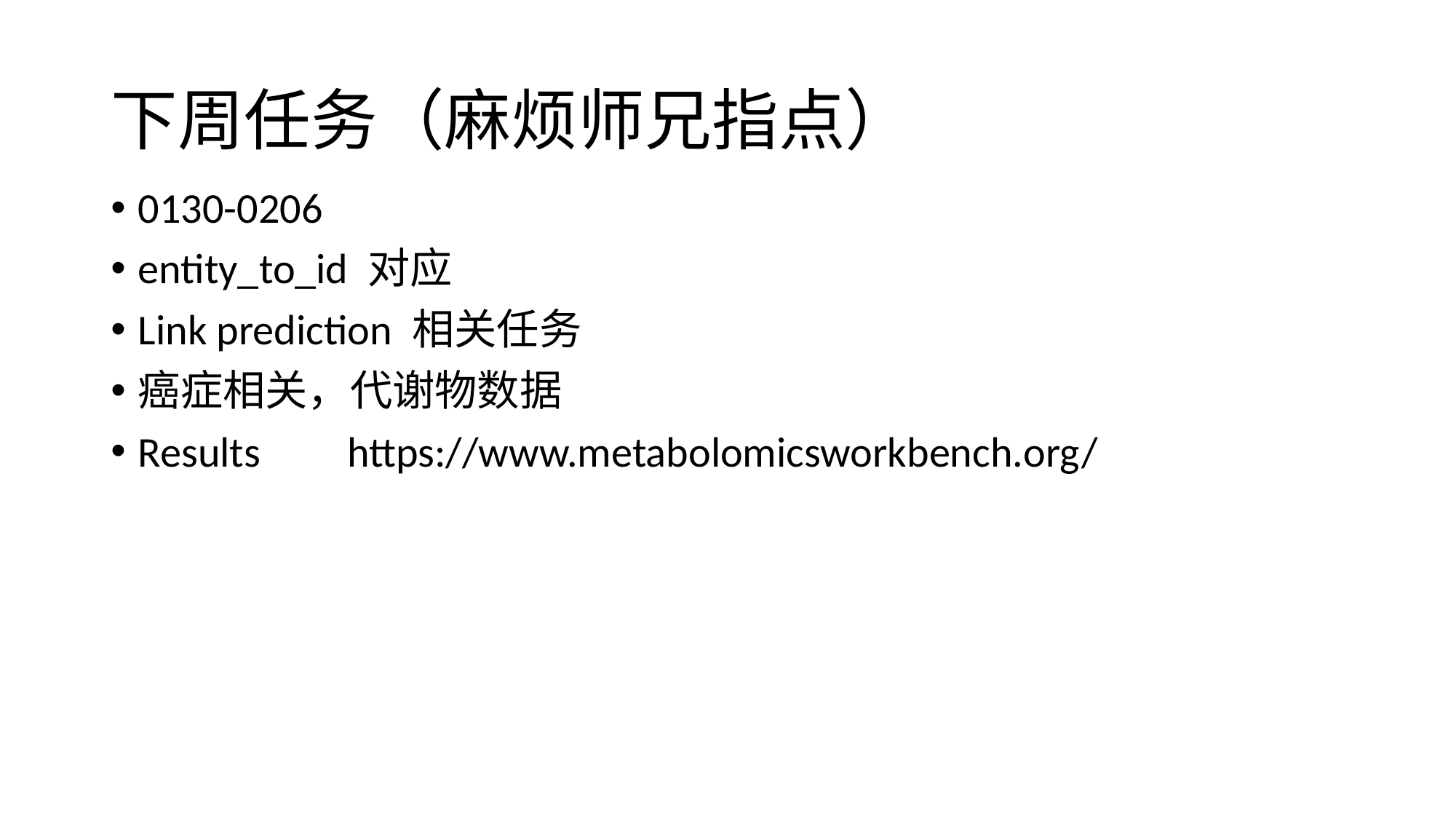

# 下周任务（麻烦师兄指点）
0130-0206
entity_to_id 对应
Link prediction 相关任务
癌症相关，代谢物数据
Results         https://www.metabolomicsworkbench.org/